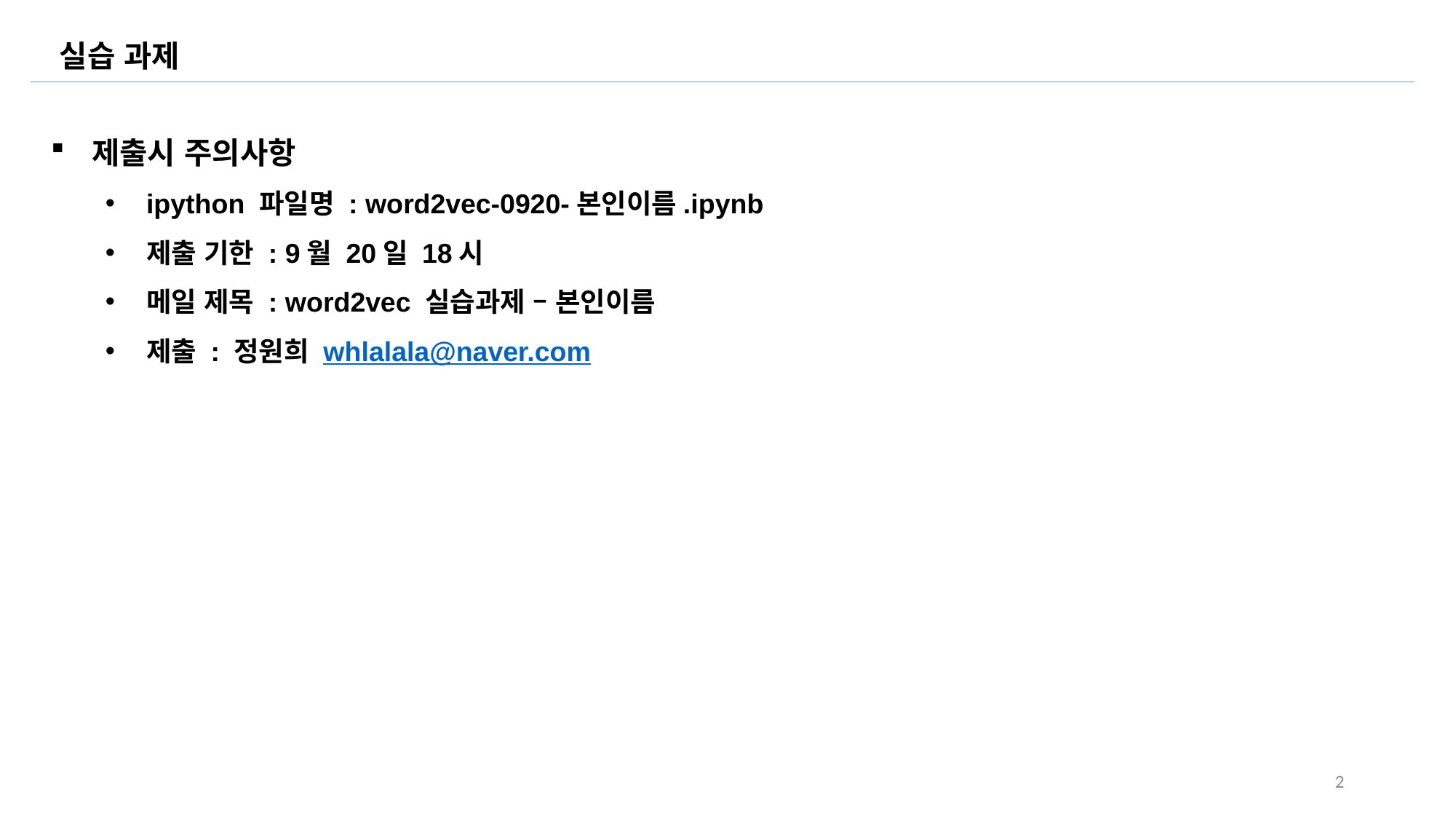

실습 과제
제출시 주의사항
ipython 파일명 : word2vec-0920-본인이름.ipynb
제출 기한 : 9월 20일 18시
메일 제목 : word2vec 실습과제 – 본인이름
제출 : 정원희 whlalala@naver.com
2